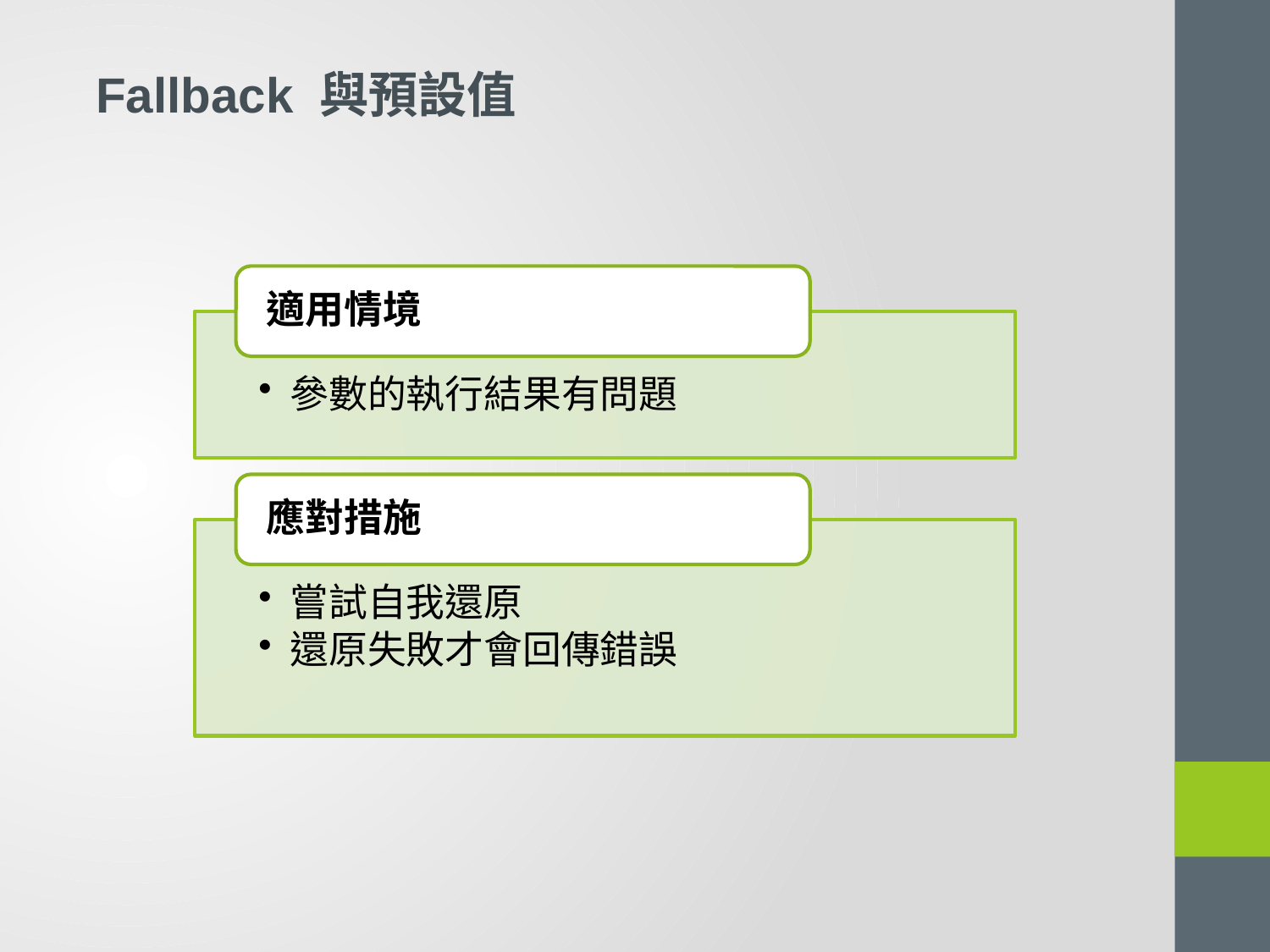

Fallback 與預設值
參數的執行結果有問題
適用情境
嘗試自我還原
還原失敗才會回傳錯誤
應對措施